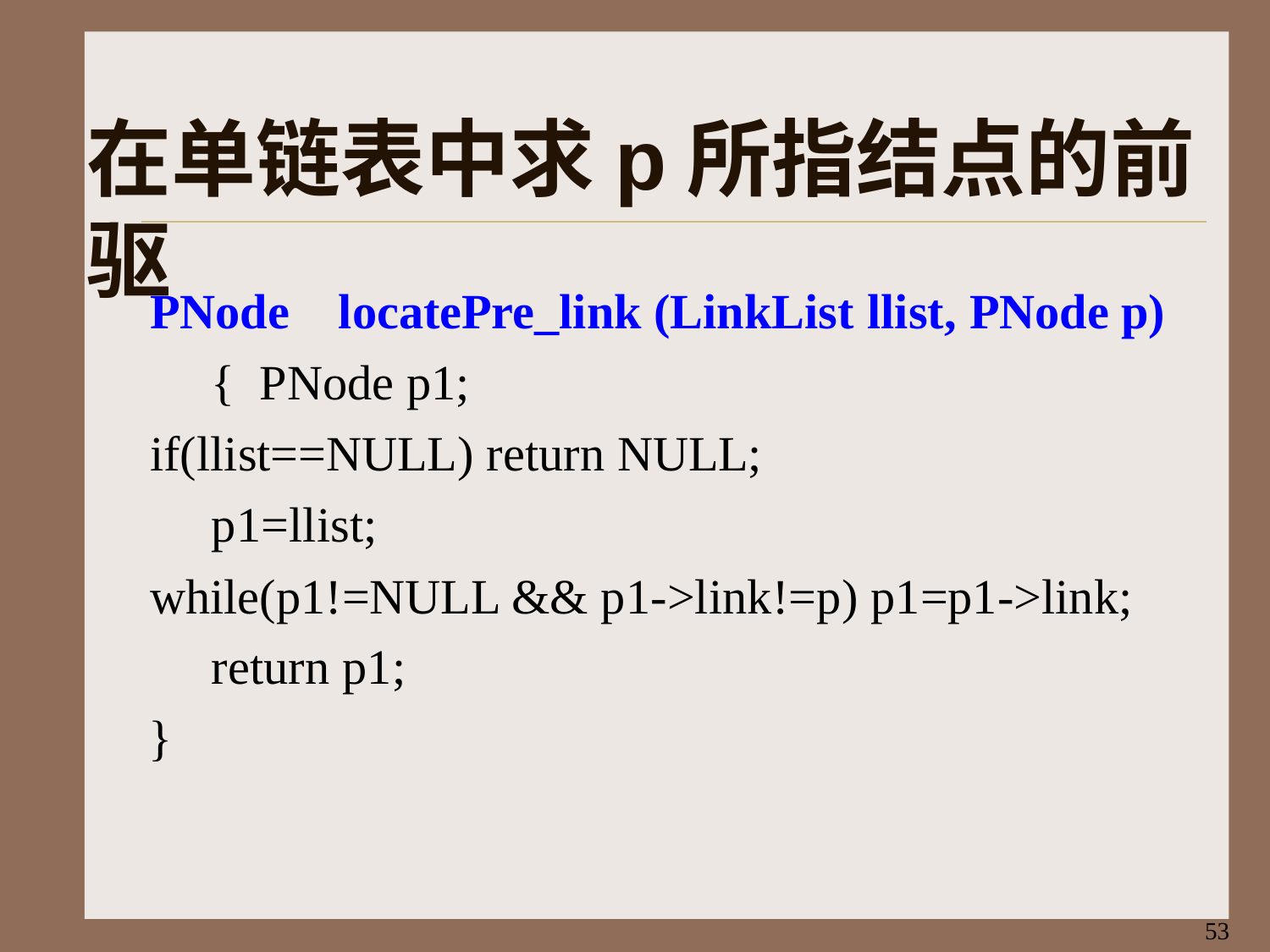

# 在单链表中求p所指结点的前驱

PNode	locatePre_link (LinkList llist, PNode p) {  PNode p1;
if(llist==NULL) return NULL;  p1=llist;
while(p1!=NULL && p1->link!=p) p1=p1->link;  return p1;
}
53